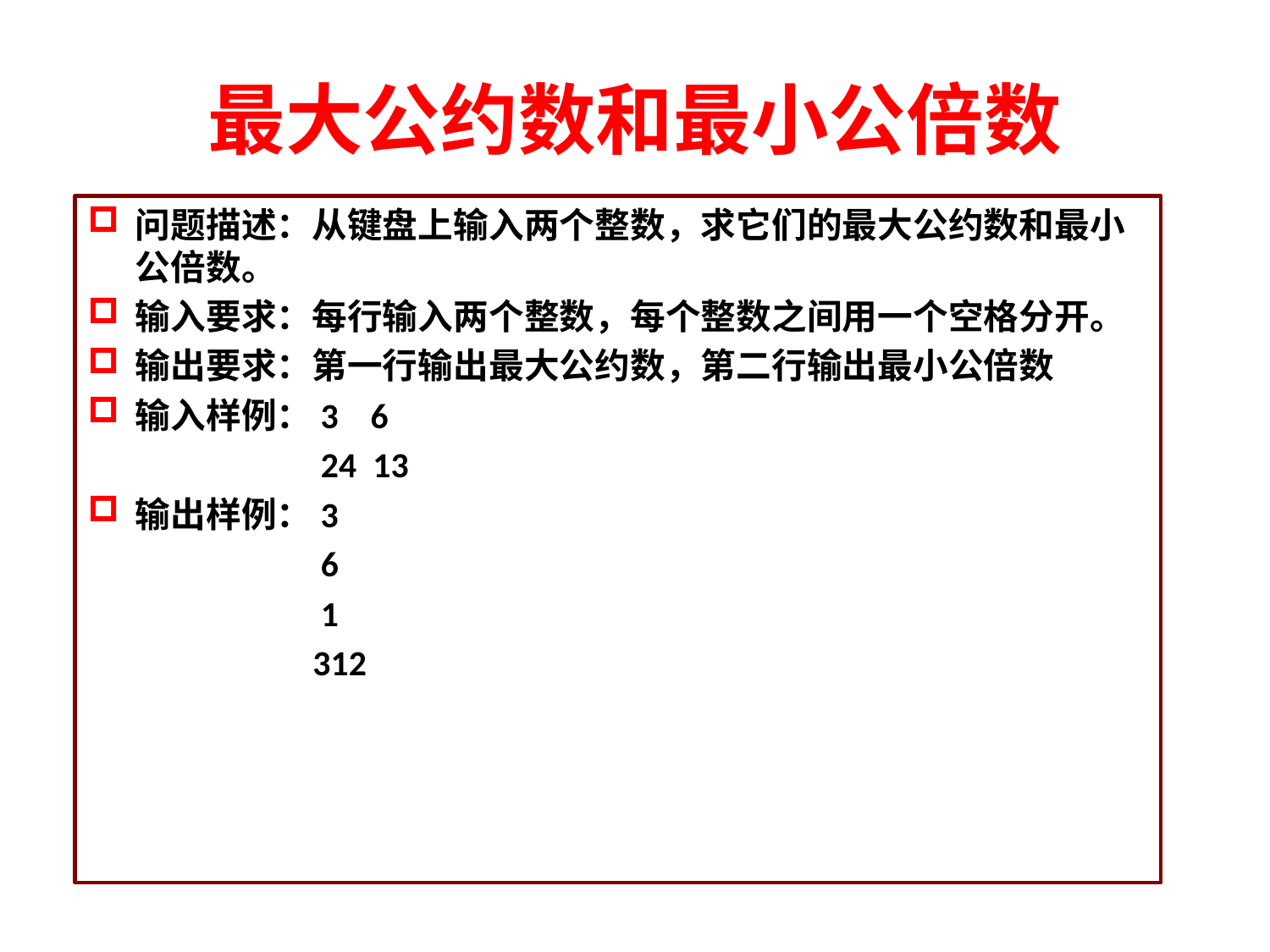

# 最大公约数和最小公倍数
问题描述：从键盘上输入两个整数，求它们的最大公约数和最小公倍数。
输入要求：每行输入两个整数，每个整数之间用一个空格分开。
输出要求：第一行输出最大公约数，第二行输出最小公倍数
输入样例：3    6
                             24  13
输出样例：3
                             6
                             1
                            312